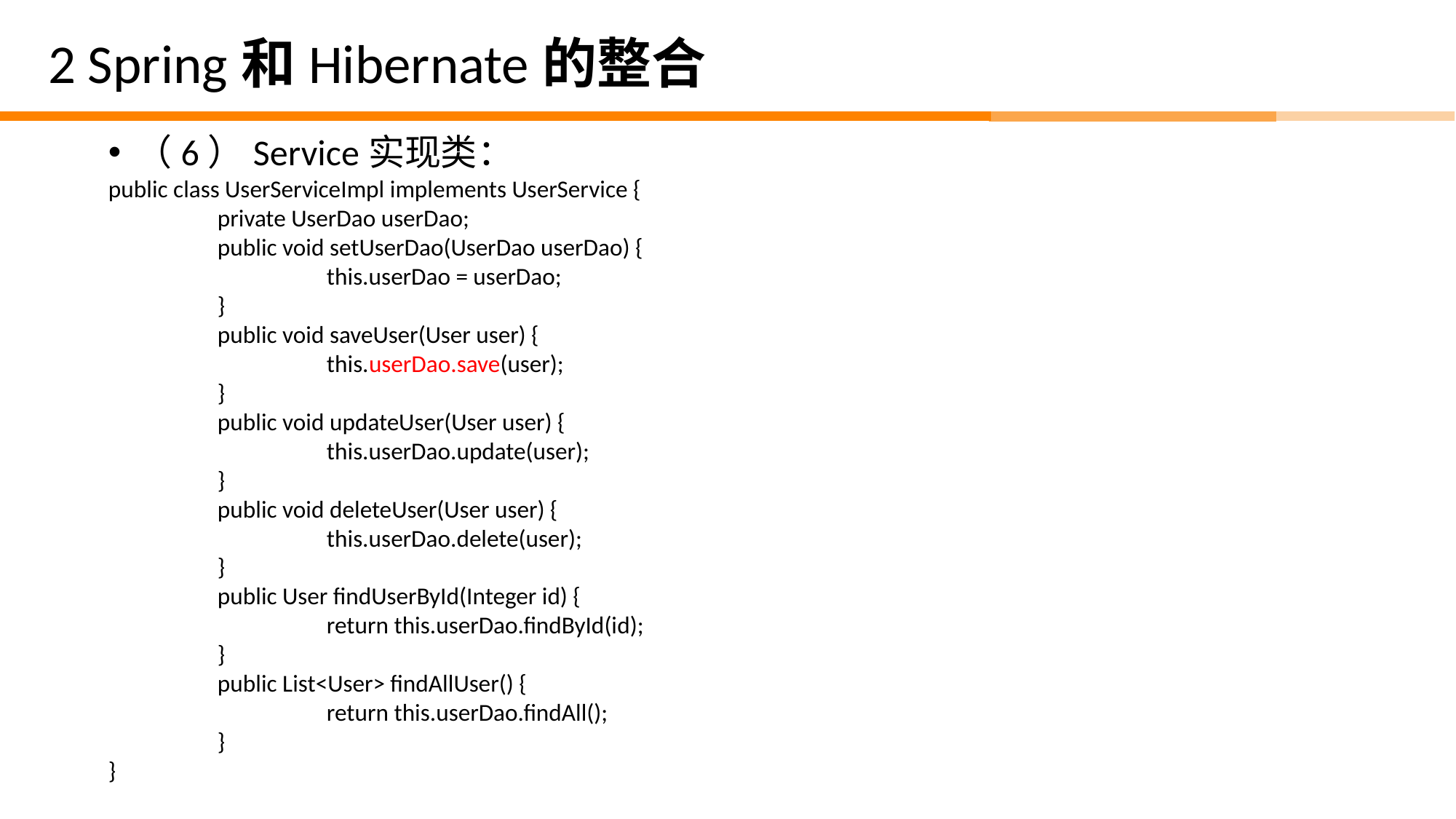

# 2 Spring和Hibernate的整合
（6）Service实现类：
public class UserServiceImpl implements UserService {
	private UserDao userDao;
	public void setUserDao(UserDao userDao) {
		this.userDao = userDao;
	}
	public void saveUser(User user) {
		this.userDao.save(user);
	}
	public void updateUser(User user) {
		this.userDao.update(user);
	}
	public void deleteUser(User user) {
		this.userDao.delete(user);
	}
	public User findUserById(Integer id) {
		return this.userDao.findById(id);
	}
	public List<User> findAllUser() {
		return this.userDao.findAll();
	}
}